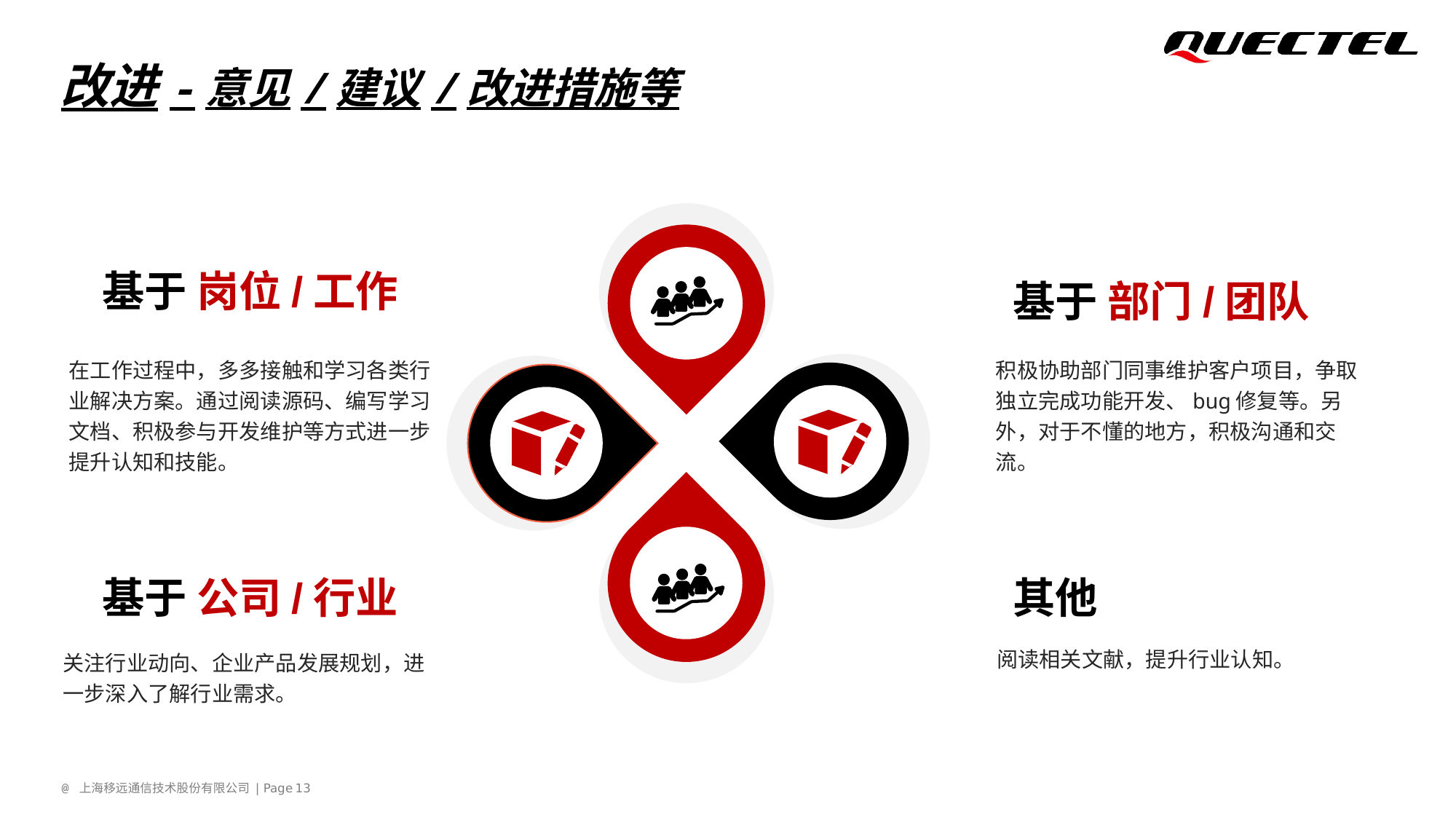

改进-意见/建议/改进措施等

基于 岗位/工作
基于 部门/团队

在工作过程中，多多接触和学习各类行业解决方案。通过阅读源码、编写学习文档、积极参与开发维护等方式进一步提升认知和技能。
积极协助部门同事维护客户项目，争取独立完成功能开发、bug修复等。另外，对于不懂的地方，积极沟通和交流。

基于 公司/行业
其他
阅读相关文献，提升行业认知。
关注行业动向、企业产品发展规划，进一步深入了解行业需求。